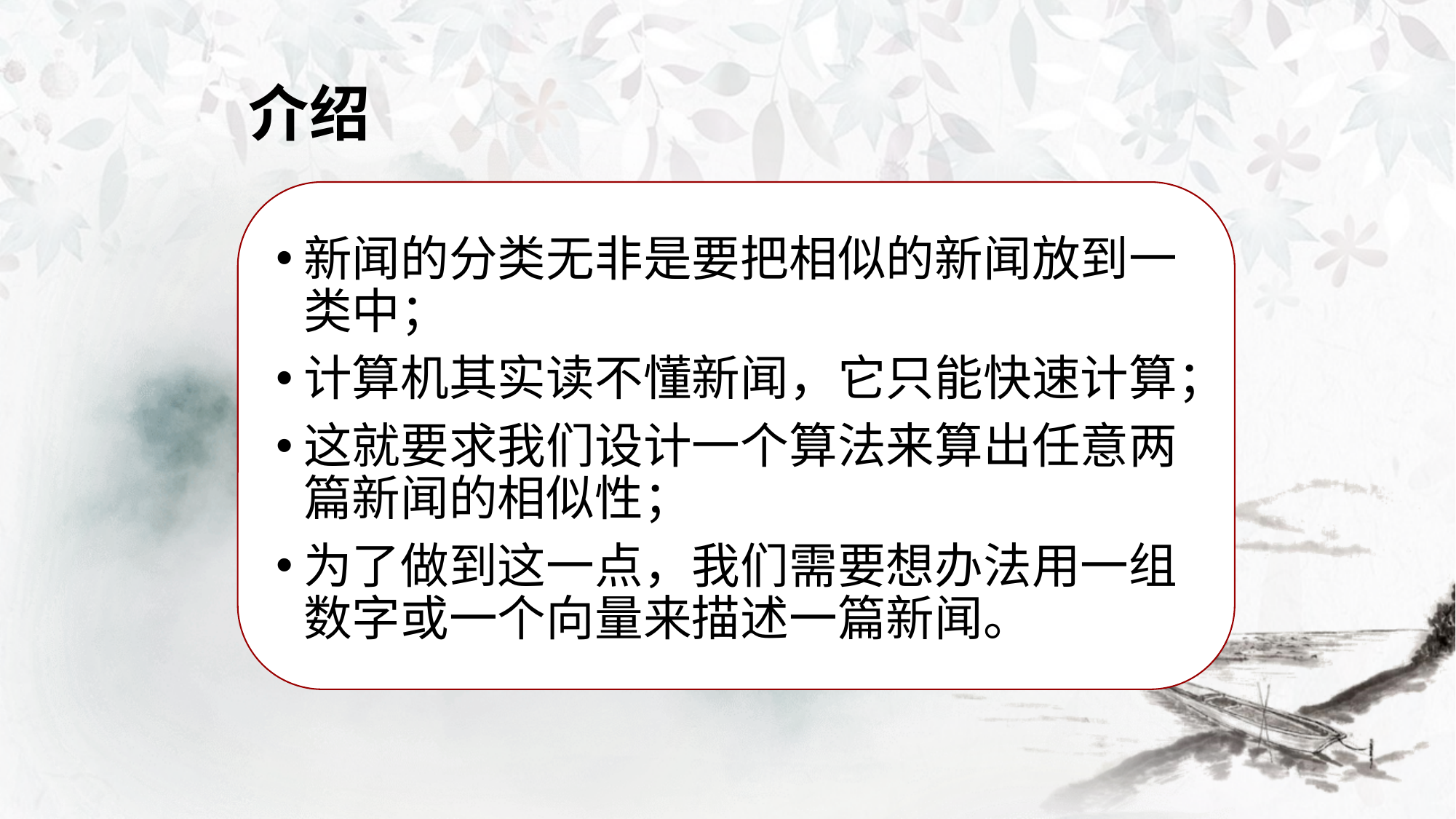

# 介绍

新闻的分类无非是要把相似的新闻放到一类中；
计算机其实读不懂新闻，它只能快速计算；
这就要求我们设计一个算法来算出任意两篇新闻的相似性；
为了做到这一点，我们需要想办法用一组数字或一个向量来描述一篇新闻。